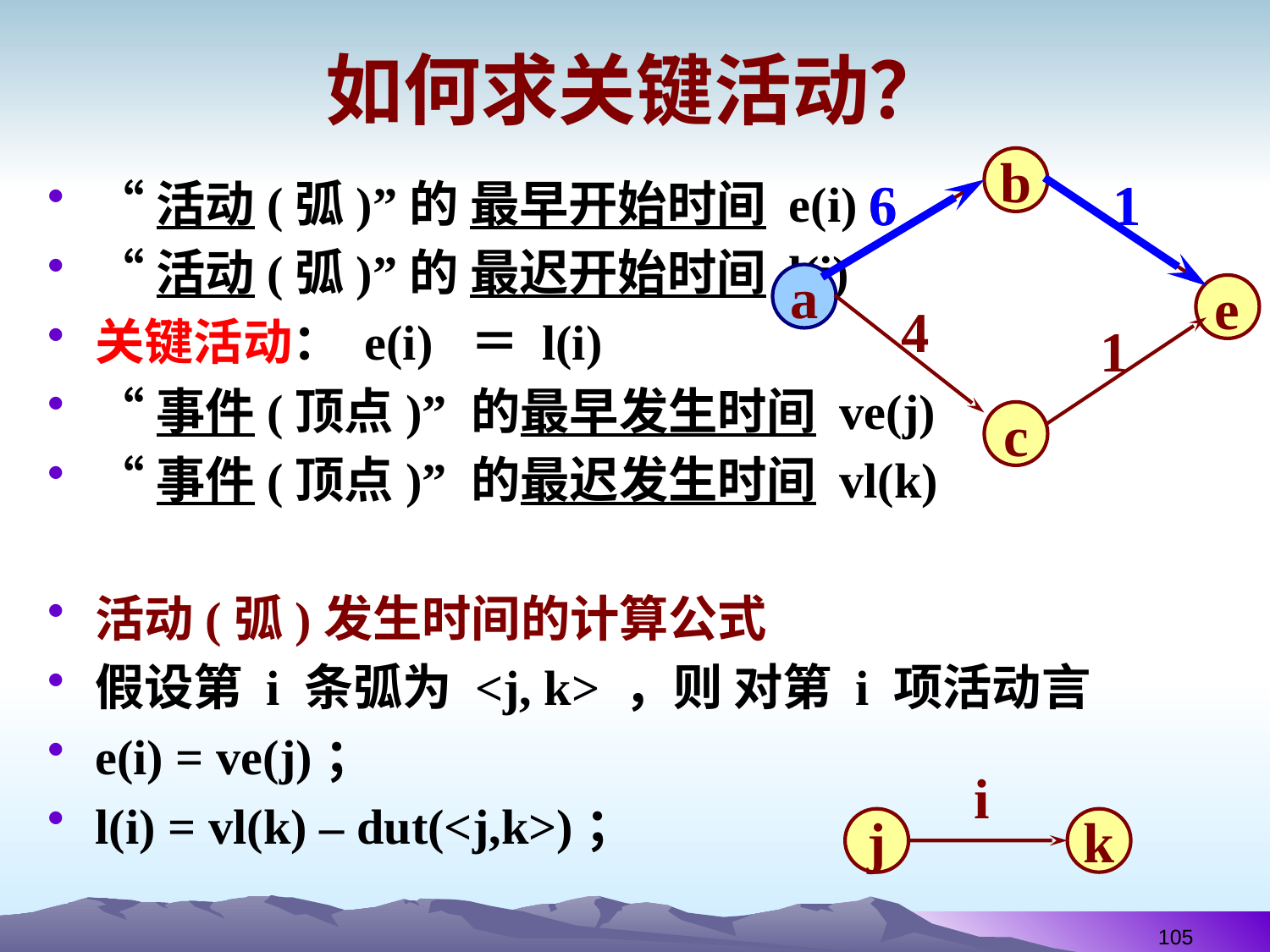

# 如何求关键活动？
b
6
6
1
1

a
e
4

1

c
“活动(弧)”的 最早开始时间 e(i)
“活动(弧)”的 最迟开始时间 l(i)
关键活动： e(i)  ＝ l(i)
“事件(顶点)” 的最早发生时间 ve(j)
“事件(顶点)” 的最迟发生时间 vl(k)

活动(弧)发生时间的计算公式
假设第 i 条弧为 <j, k> ，则 对第 i 项活动言
e(i) = ve(j)；
l(i) = vl(k) – dut(<j,k>)；
i
j
k

105